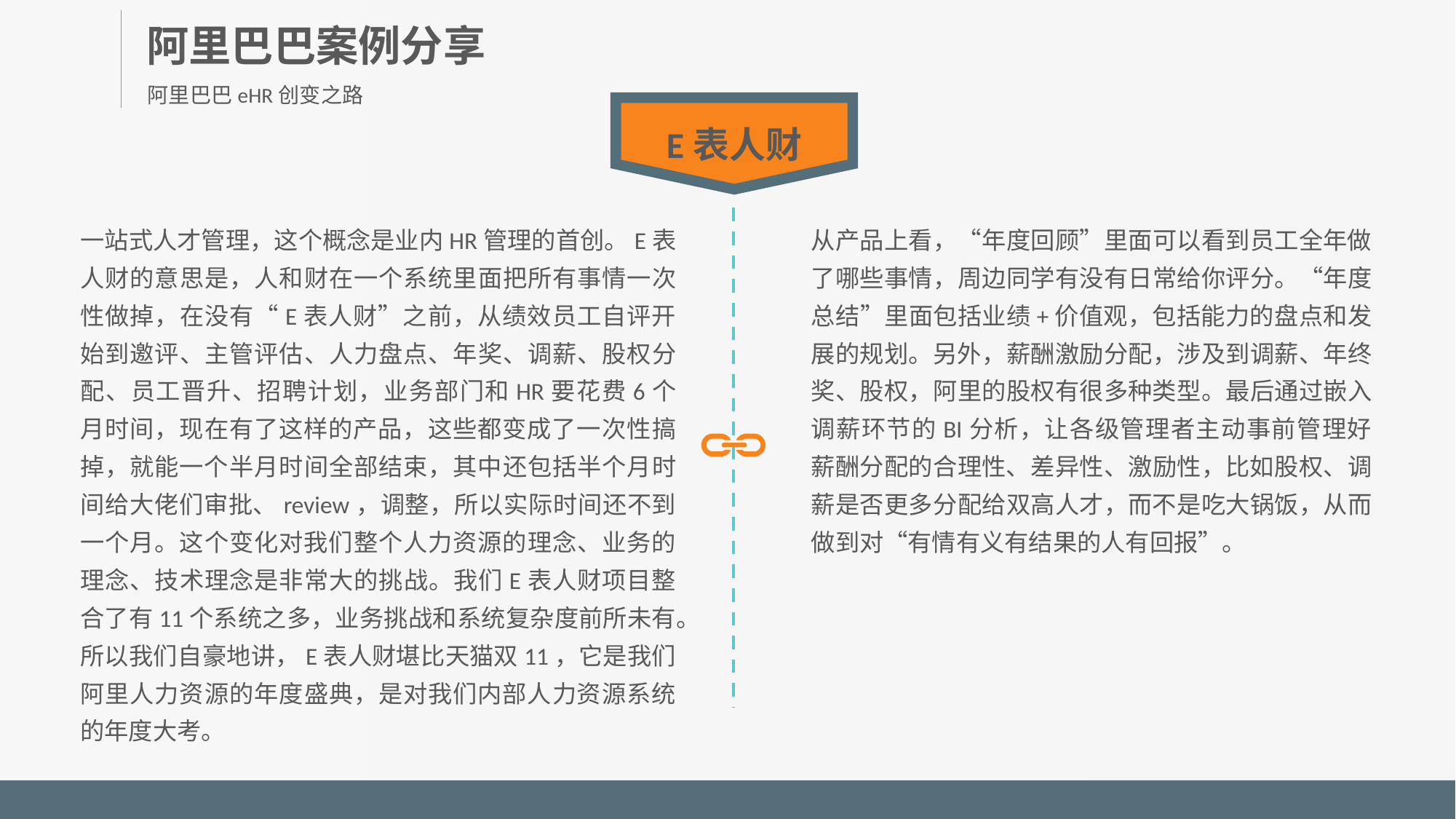

阿里巴巴案例分享

阿里巴巴eHR创变之路
E表人财
一站式人才管理，这个概念是业内HR管理的首创。E表人财的意思是，人和财在一个系统里面把所有事情一次性做掉，在没有“E表人财”之前，从绩效员工自评开始到邀评、主管评估、人力盘点、年奖、调薪、股权分配、员工晋升、招聘计划，业务部门和HR要花费6个月时间，现在有了这样的产品，这些都变成了一次性搞掉，就能一个半月时间全部结束，其中还包括半个月时间给大佬们审批、review，调整，所以实际时间还不到一个月。这个变化对我们整个人力资源的理念、业务的理念、技术理念是非常大的挑战。我们E表人财项目整合了有11个系统之多，业务挑战和系统复杂度前所未有。所以我们自豪地讲，E表人财堪比天猫双11，它是我们阿里人力资源的年度盛典，是对我们内部人力资源系统的年度大考。
从产品上看，“年度回顾”里面可以看到员工全年做了哪些事情，周边同学有没有日常给你评分。“年度总结”里面包括业绩+价值观，包括能力的盘点和发展的规划。另外，薪酬激励分配，涉及到调薪、年终奖、股权，阿里的股权有很多种类型。最后通过嵌入调薪环节的BI分析，让各级管理者主动事前管理好薪酬分配的合理性、差异性、激励性，比如股权、调薪是否更多分配给双高人才，而不是吃大锅饭，从而做到对“有情有义有结果的人有回报”。